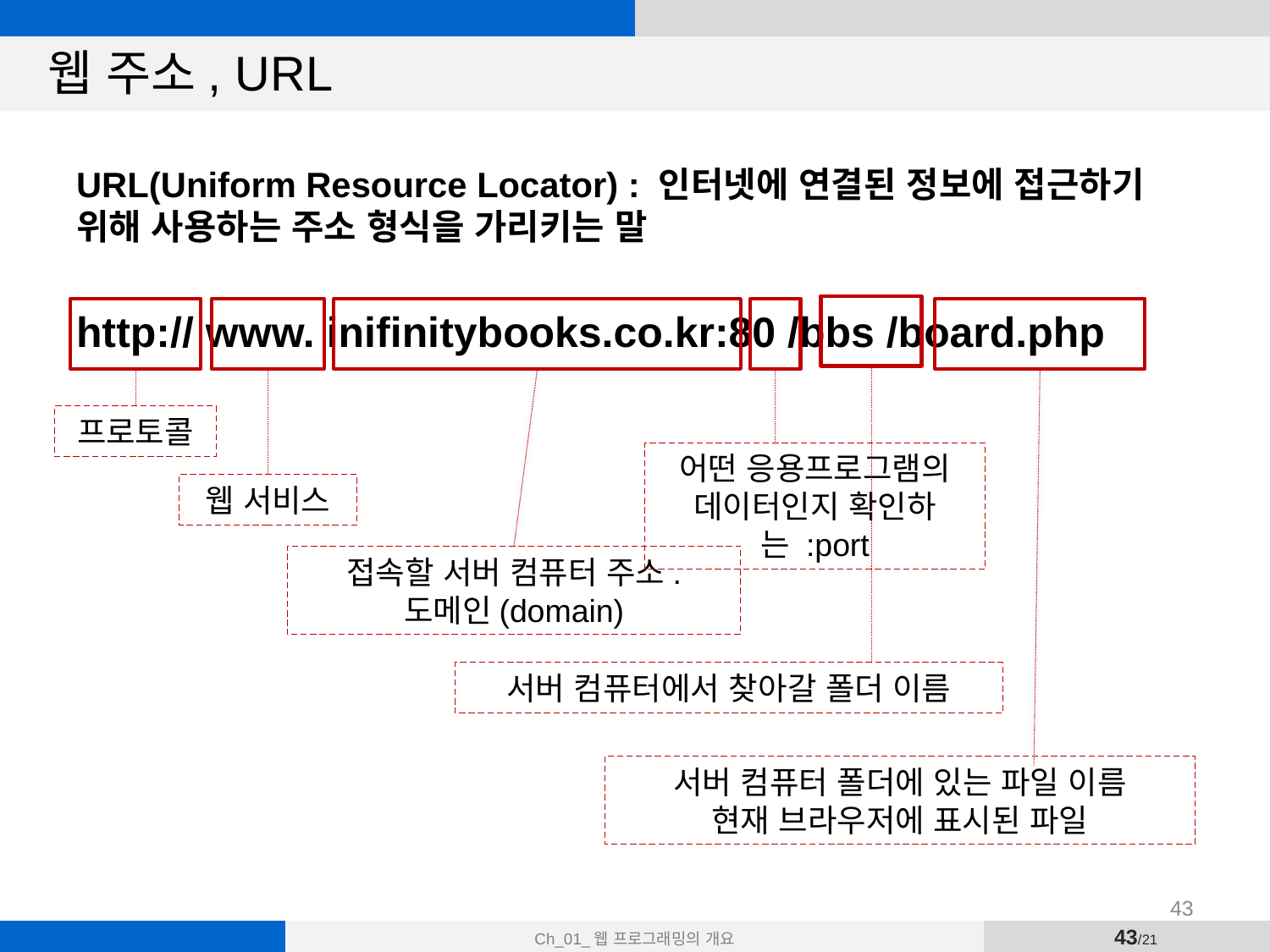

# 웹 주소, URL
URL(Uniform Resource Locator) : 인터넷에 연결된 정보에 접근하기 위해 사용하는 주소 형식을 가리키는 말

http:// www. inifinitybooks.co.kr:80 /bbs /board.php

프로토콜
어떤 응용프로그램의 데이터인지 확인하는 :port
웹 서비스
접속할 서버 컴퓨터 주소.
도메인(domain)
서버 컴퓨터에서 찾아갈 폴더 이름
서버 컴퓨터 폴더에 있는 파일 이름
현재 브라우저에 표시된 파일
43